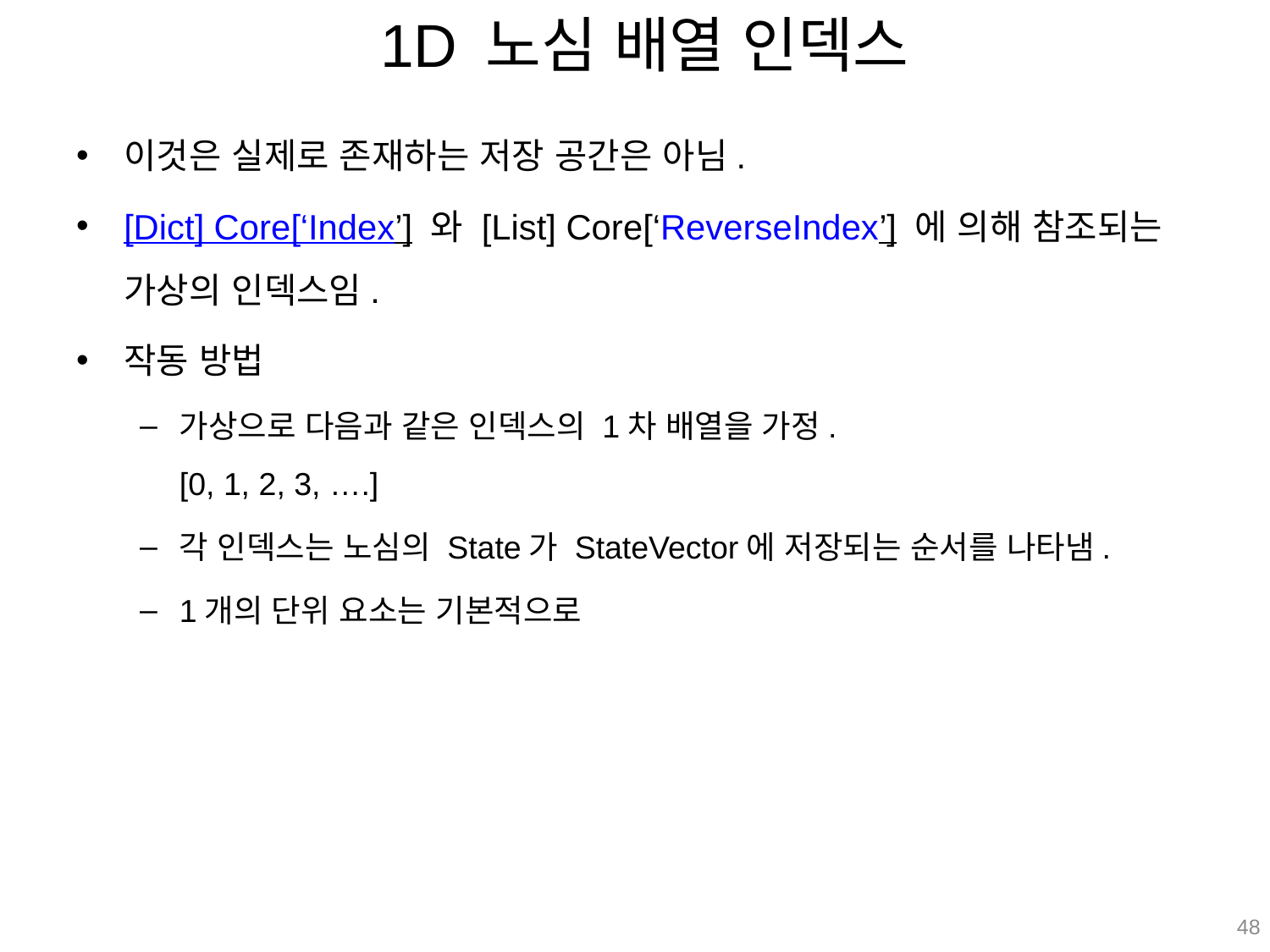

# 1D 노심 배열 인덱스
이것은 실제로 존재하는 저장 공간은 아님.
[Dict] Core[‘Index’] 와 [List] Core[‘ReverseIndex’] 에 의해 참조되는 가상의 인덱스임.
작동 방법
가상으로 다음과 같은 인덱스의 1차 배열을 가정.
[0, 1, 2, 3, ….]
각 인덱스는 노심의 State가 StateVector에 저장되는 순서를 나타냄.
1개의 단위 요소는 기본적으로
48